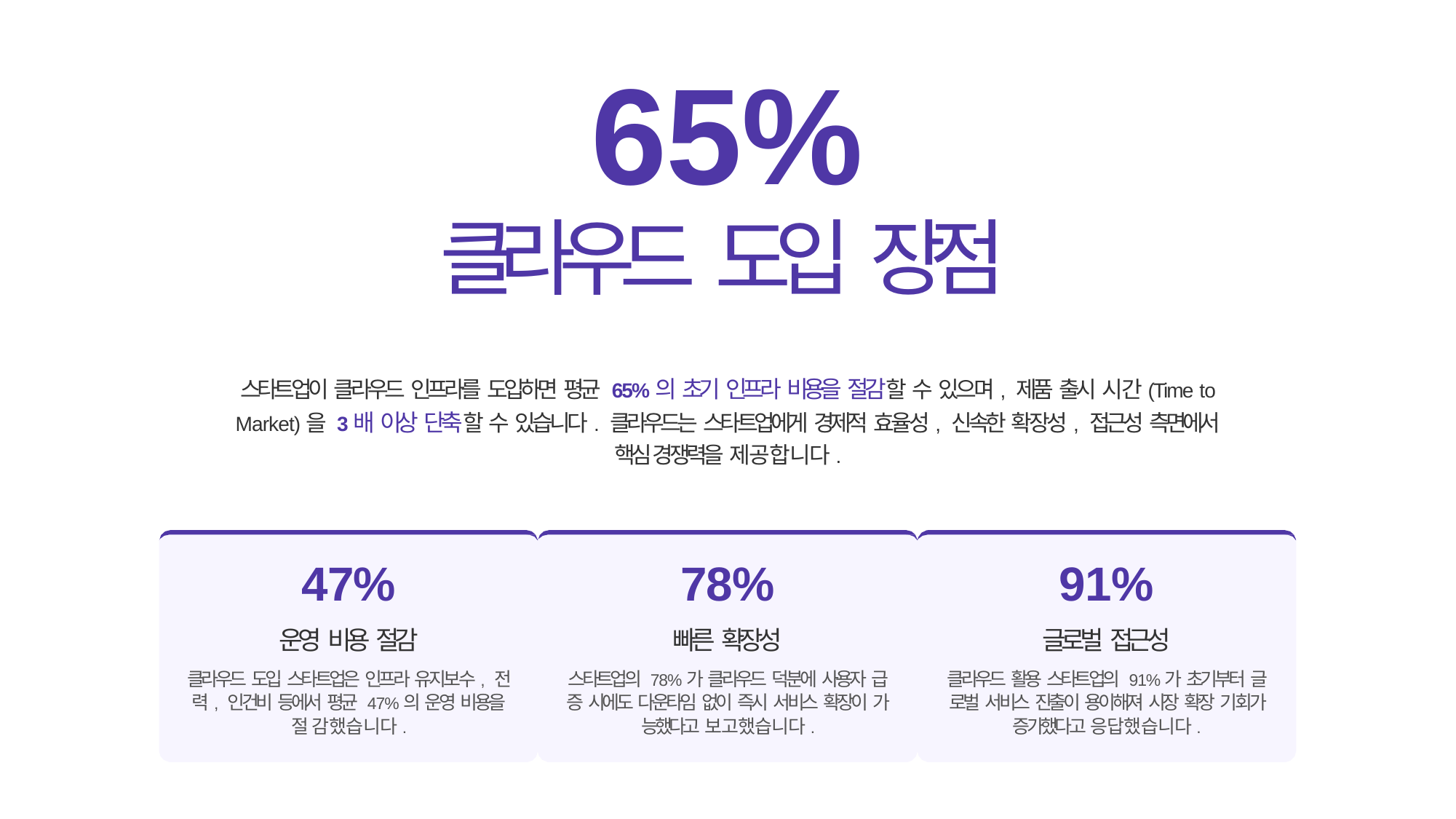

65%
# 클라우드 도입 장점
스타트업이 클라우드 인프라를 도입하면 평균 65%의 초기 인프라 비용을 절감할 수 있으며, 제품 출시 시간(Time to Market)을 3배 이상 단축할 수 있습니다. 클라우드는 스타트업에게 경제적 효율성, 신속한 확장성, 접근성 측면에서 핵심 경쟁력을 제공합니다.
47%
운영 비용 절감
클라우드 도입 스타트업은 인프라 유지보수, 전 력, 인건비 등에서 평균 47%의 운영 비용을 절 감했습니다.
78%
빠른 확장성
스타트업의 78%가 클라우드 덕분에 사용자 급 증 시에도 다운타임 없이 즉시 서비스 확장이 가 능했다고 보고했습니다.
91%
글로벌 접근성
클라우드 활용 스타트업의 91%가 초기부터 글 로벌 서비스 진출이 용이해져 시장 확장 기회가 증가했다고 응답했습니다.